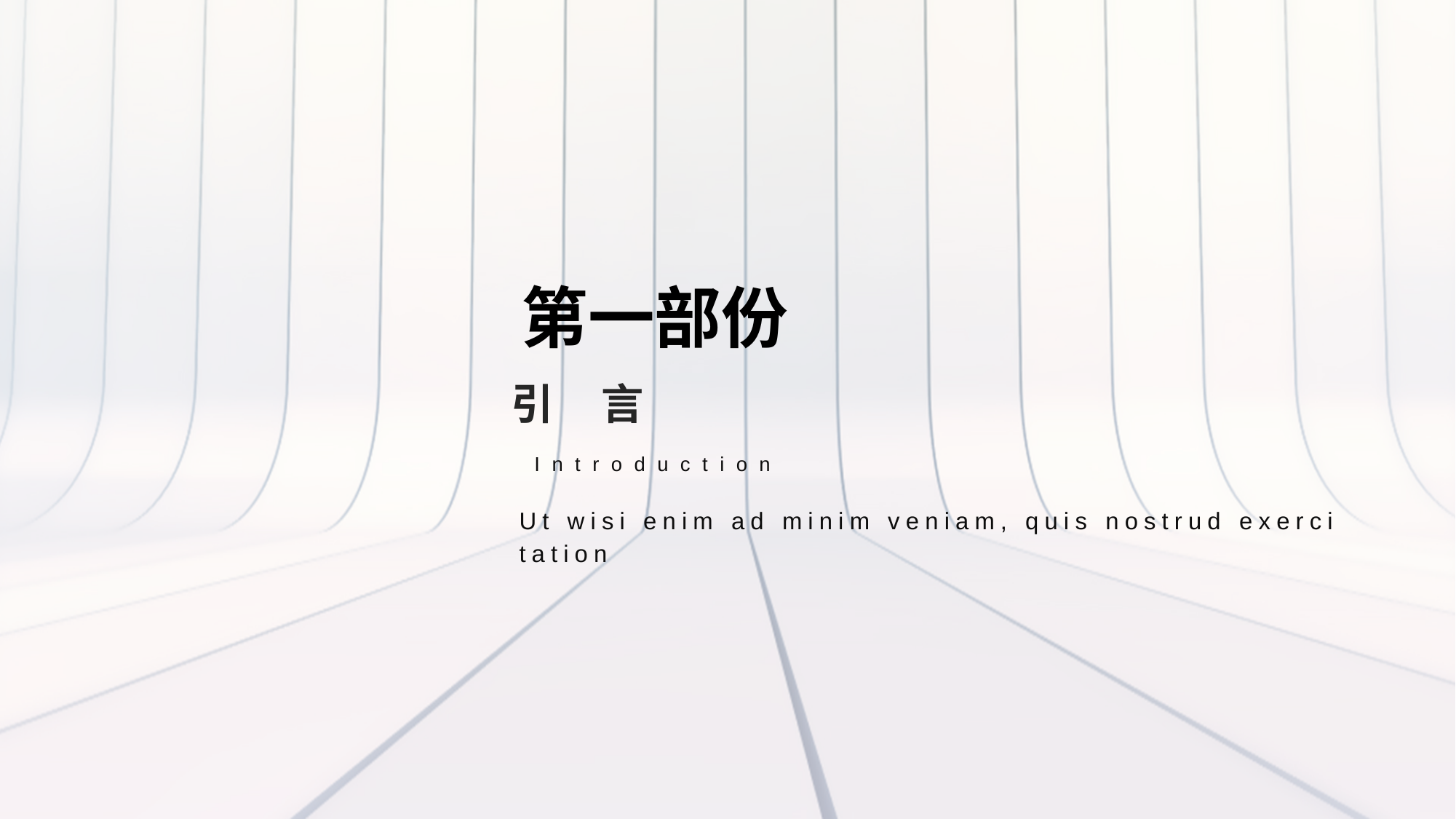

第一部份
引     言
Introduction
Ut wisi enim ad minim veniam, quis nostrud exerci tation